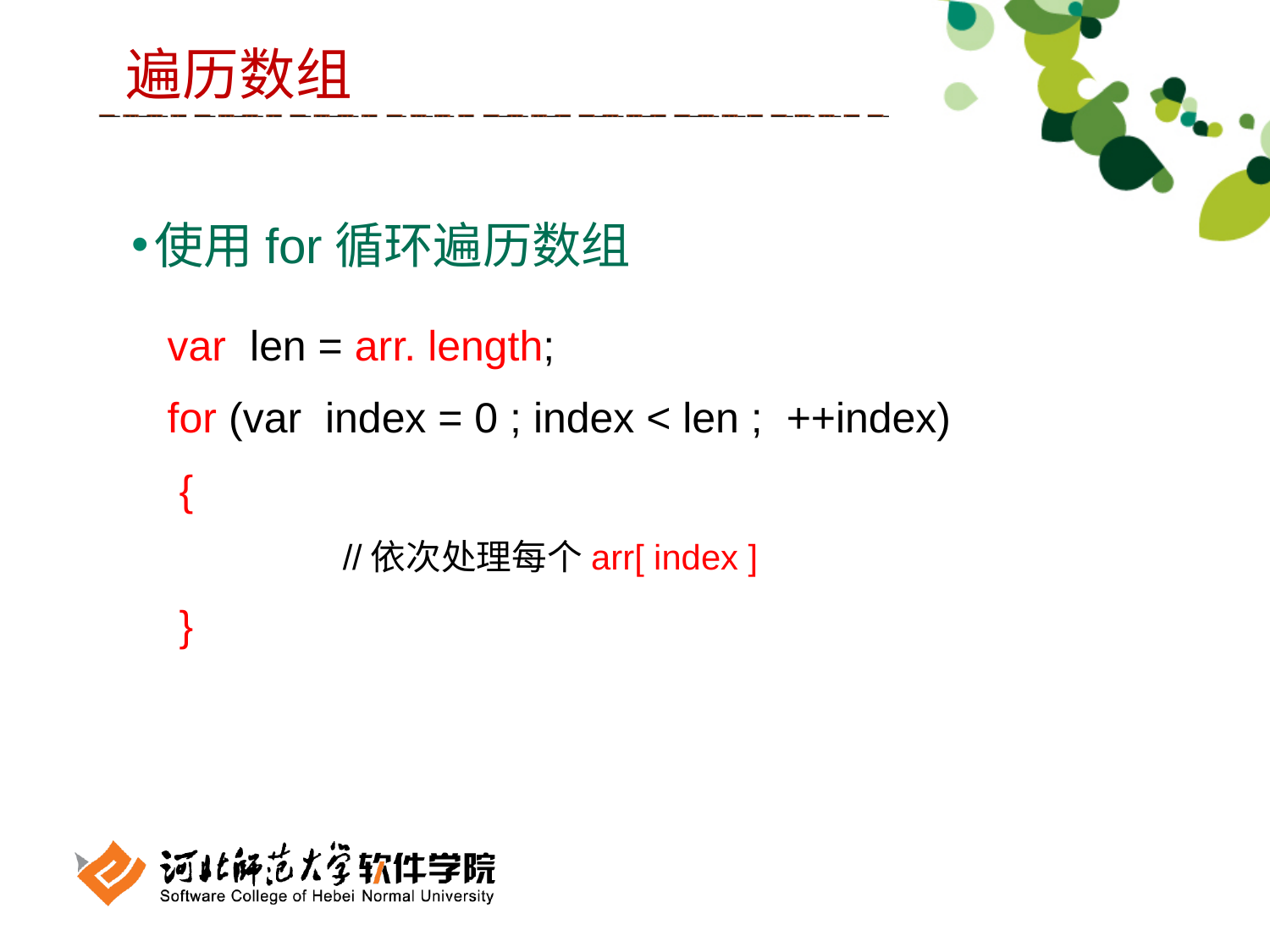

遍历数组
使用for循环遍历数组

var  len = arr. length;
for (var  index = 0 ; index < len ;  ++index)
 {
                  //依次处理每个arr[ index ]
 }